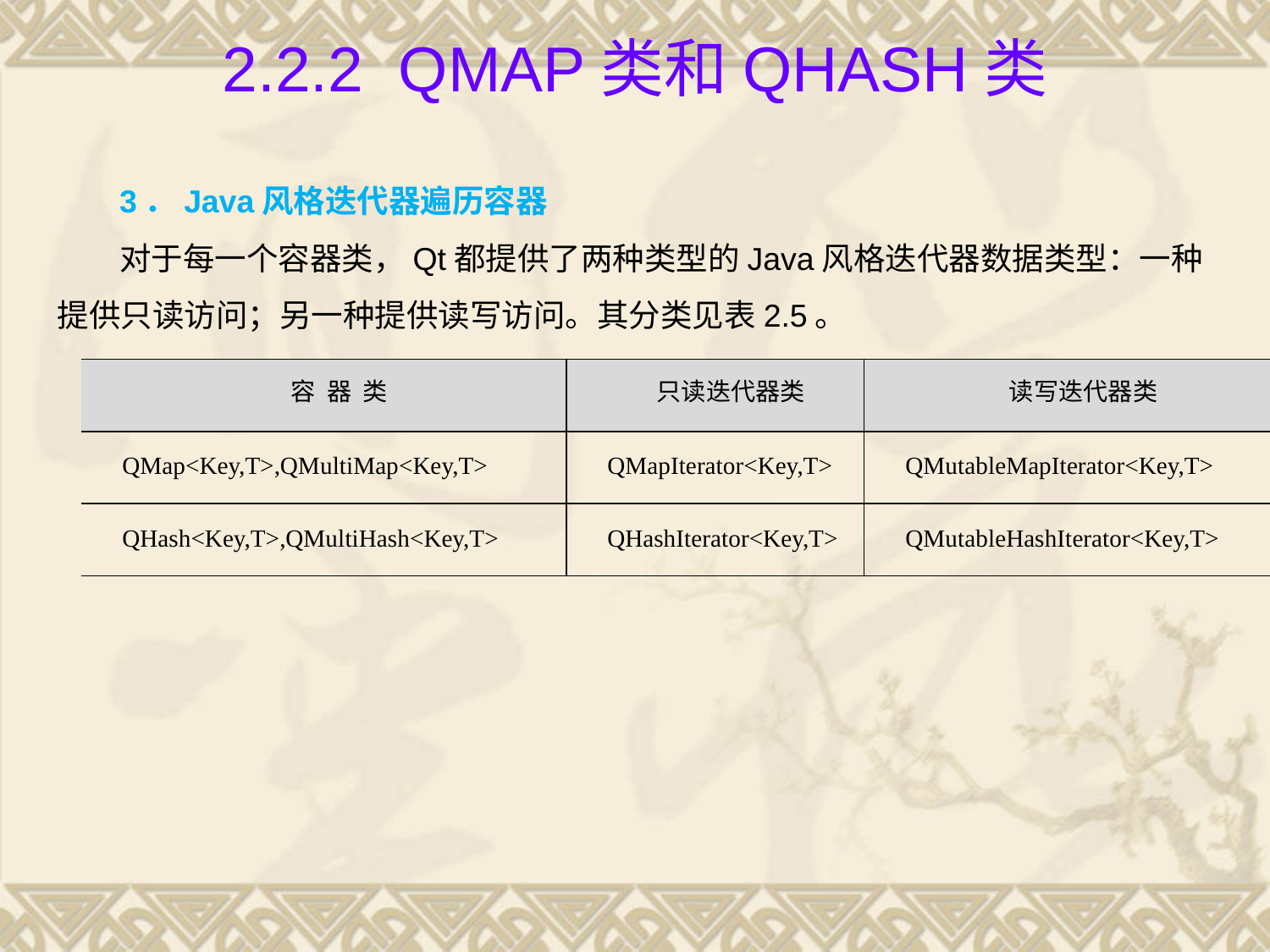

# 2.2.2  QMap类和QHash类
3．Java风格迭代器遍历容器
对于每一个容器类，Qt都提供了两种类型的Java风格迭代器数据类型：一种提供只读访问；另一种提供读写访问。其分类见表2.5。

| 容 器 类 | 只读迭代器类 | 读写迭代器类 |
| --- | --- | --- |
| QMap<Key,T>,QMultiMap<Key,T> | QMapIterator<Key,T> | QMutableMapIterator<Key,T> |
| QHash<Key,T>,QMultiHash<Key,T> | QHashIterator<Key,T> | QMutableHashIterator<Key,T> |